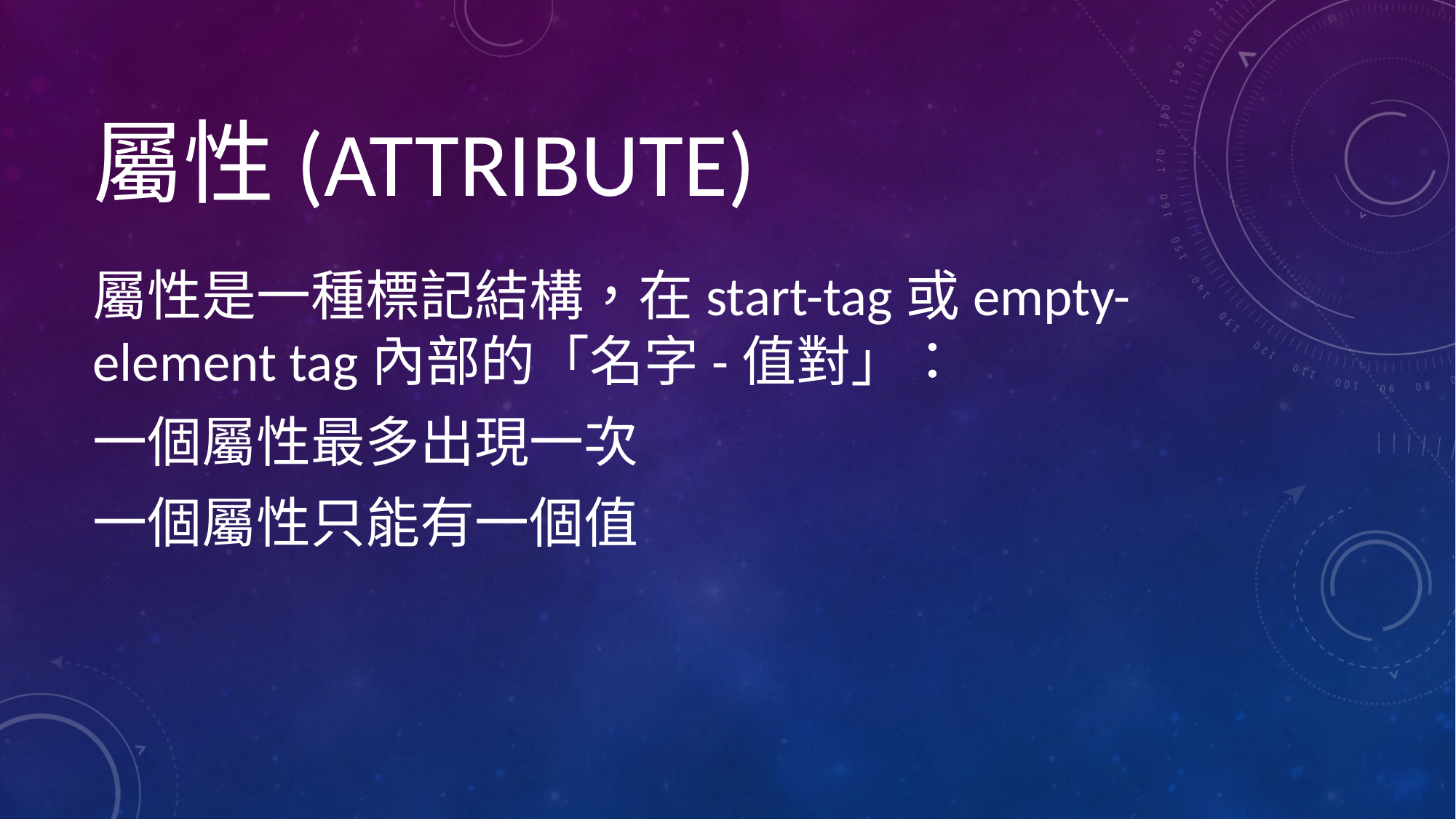

# 屬性(Attribute)
屬性是一種標記結構，在start-tag或empty-element tag內部的「名字-值對」：
一個屬性最多出現一次
一個屬性只能有一個值